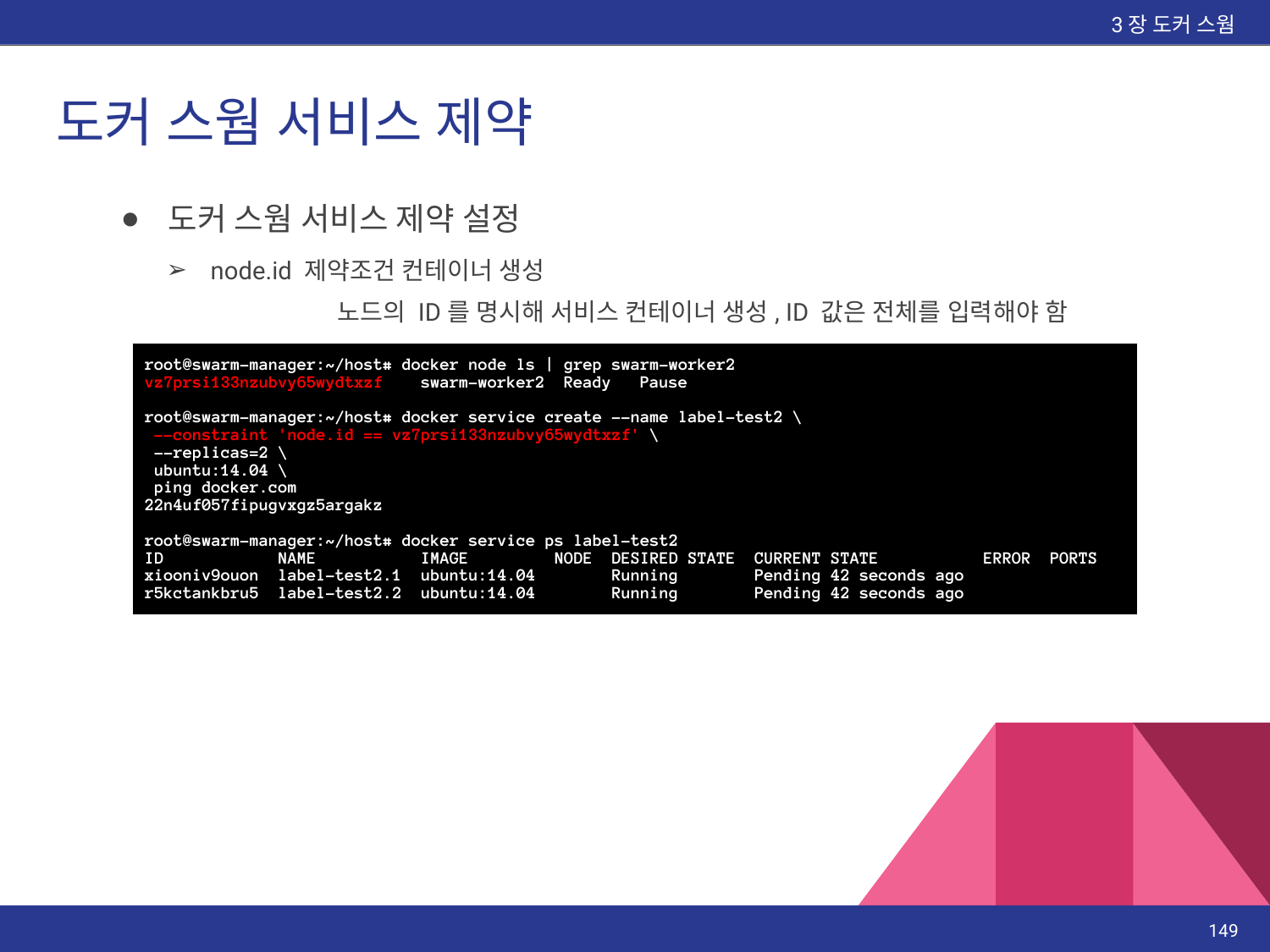

3장 도커 스웜

# 도커 스웜 서비스 제약
도커 스웜 서비스 제약 설정
node.id 제약조건 컨테이너 생성
		노드의 ID를 명시해 서비스 컨테이너 생성, ID 값은 전체를 입력해야 함
| root@swarm-manager:~/host# docker node ls | grep swarm-worker2 vz7prsi133nzubvy65wydtxzf swarm-worker2 Ready Pause root@swarm-manager:~/host# docker service create --name label-test2 \ --constraint 'node.id == vz7prsi133nzubvy65wydtxzf' \ --replicas=2 \ ubuntu:14.04 \ ping docker.com 22n4uf057fipugvxgz5argakz root@swarm-manager:~/host# docker service ps label-test2 ID NAME IMAGE NODE DESIRED STATE CURRENT STATE ERROR PORTS xiooniv9ouon label-test2.1 ubuntu:14.04 Running Pending 42 seconds ago r5kctankbru5 label-test2.2 ubuntu:14.04 Running Pending 42 seconds ago |
| --- |
149